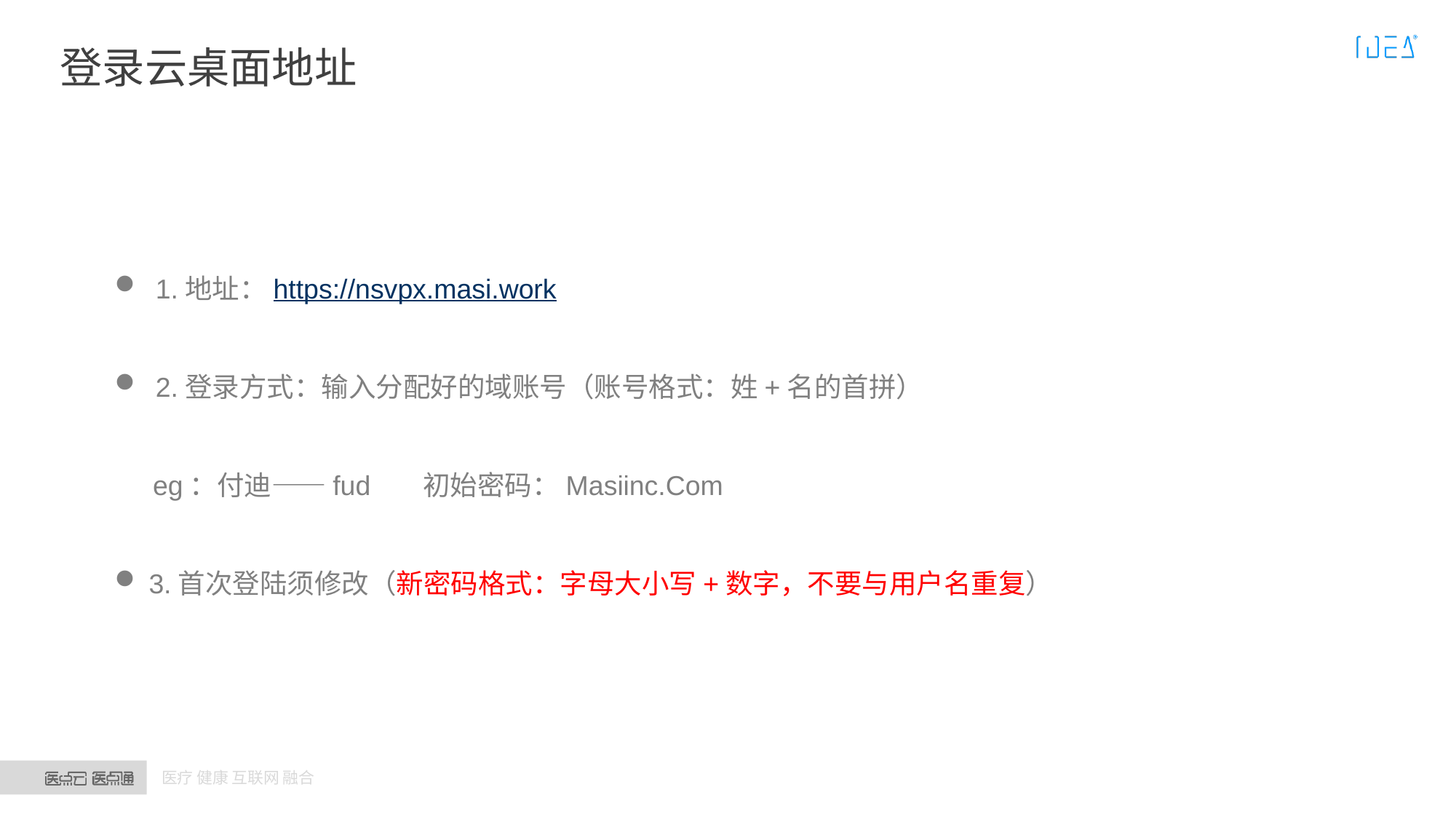

登录云桌面地址
1.地址：https://nsvpx.masi.work
2.登录方式：输入分配好的域账号（账号格式：姓+名的首拼）
     eg：付迪——fud      初始密码：Masiinc.Com
3.首次登陆须修改（新密码格式：字母大小写+数字，不要与用户名重复）